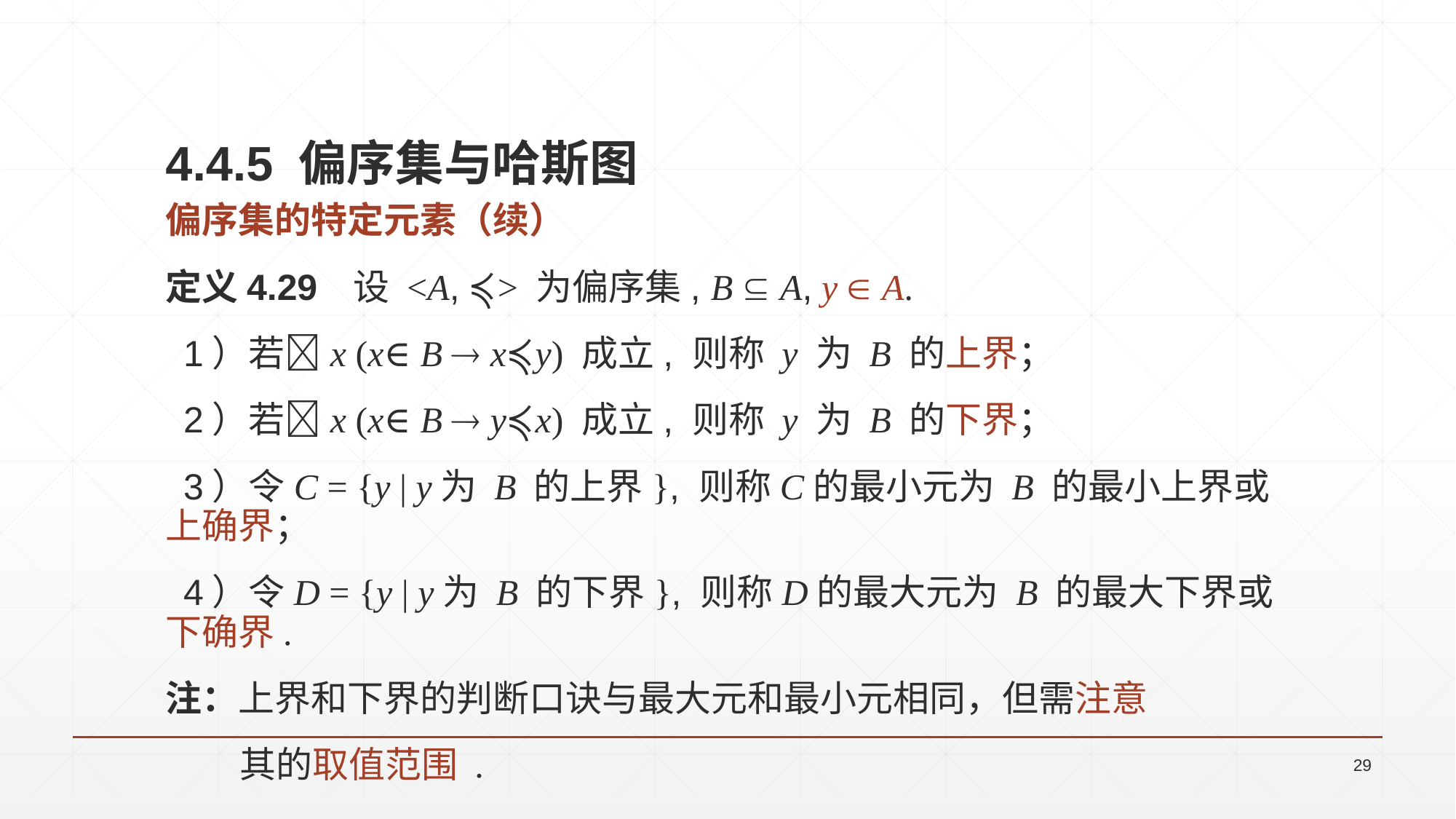

4.4.5 偏序集与哈斯图
偏序集的特定元素（续）
定义4.29   设 <A, ≼> 为偏序集, B ⊆ A, y ∈ A.
  1）若∀x (x∈B → x≼y) 成立, 则称 y 为 B 的上界；
  2）若∀x (x∈B → y≼x) 成立, 则称 y 为 B 的下界；
  3）令C = {y | y为 B 的上界}, 则称C的最小元为 B 的最小上界或上确界；
  4）令D = {y | y为 B 的下界}, 则称D的最大元为 B 的最大下界或下确界.
注：上界和下界的判断口诀与最大元和最小元相同，但需注意
        其的取值范围 .
29